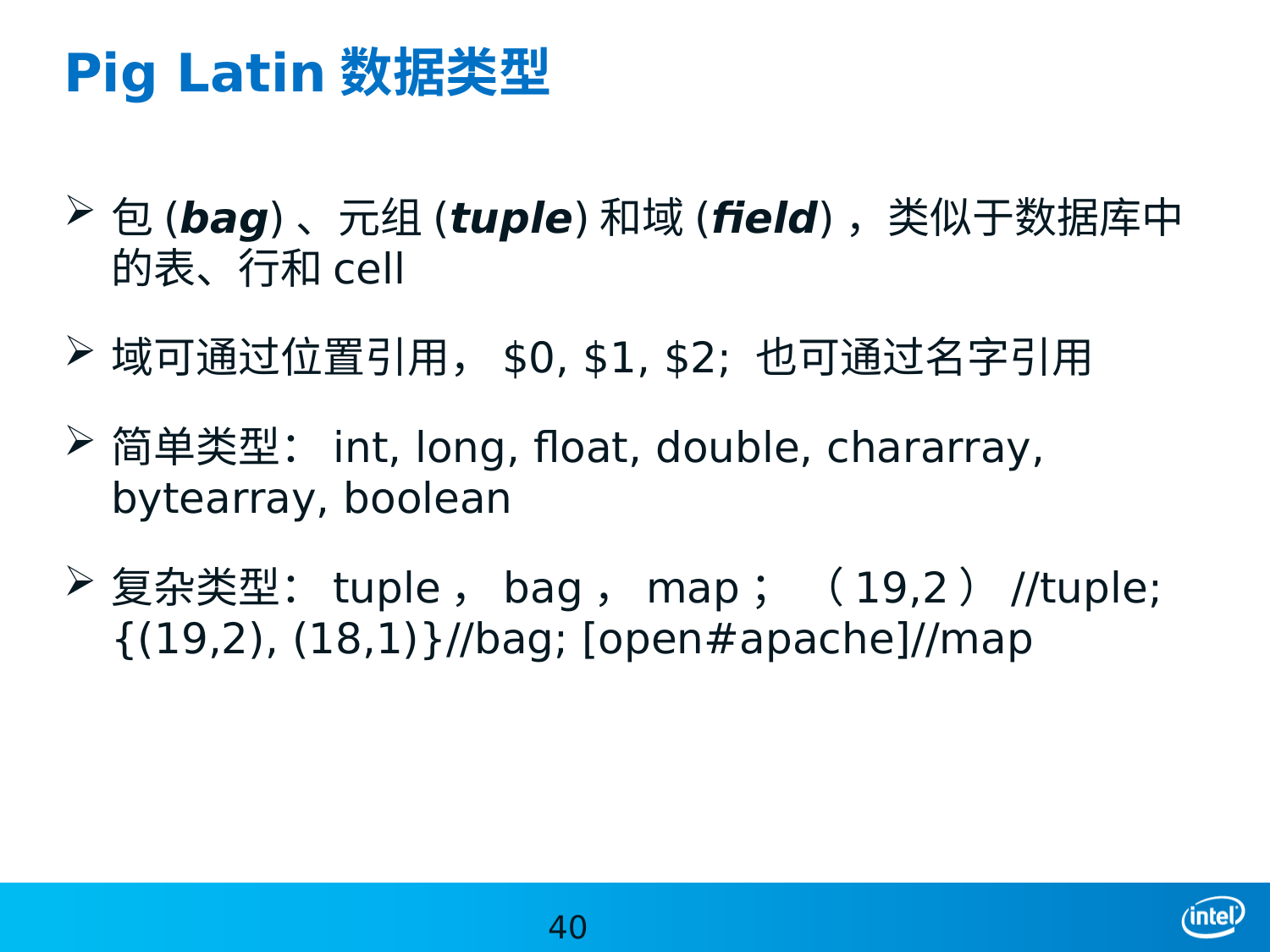

# Pig Latin数据类型
包(bag)、元组(tuple)和域(field)，类似于数据库中的表、行和cell
域可通过位置引用，$0, $1, $2; 也可通过名字引用
简单类型：int, long, float, double, chararray, bytearray, boolean
复杂类型：tuple，bag，map； （19,2）//tuple; {(19,2), (18,1)}//bag; [open#apache]//map
40